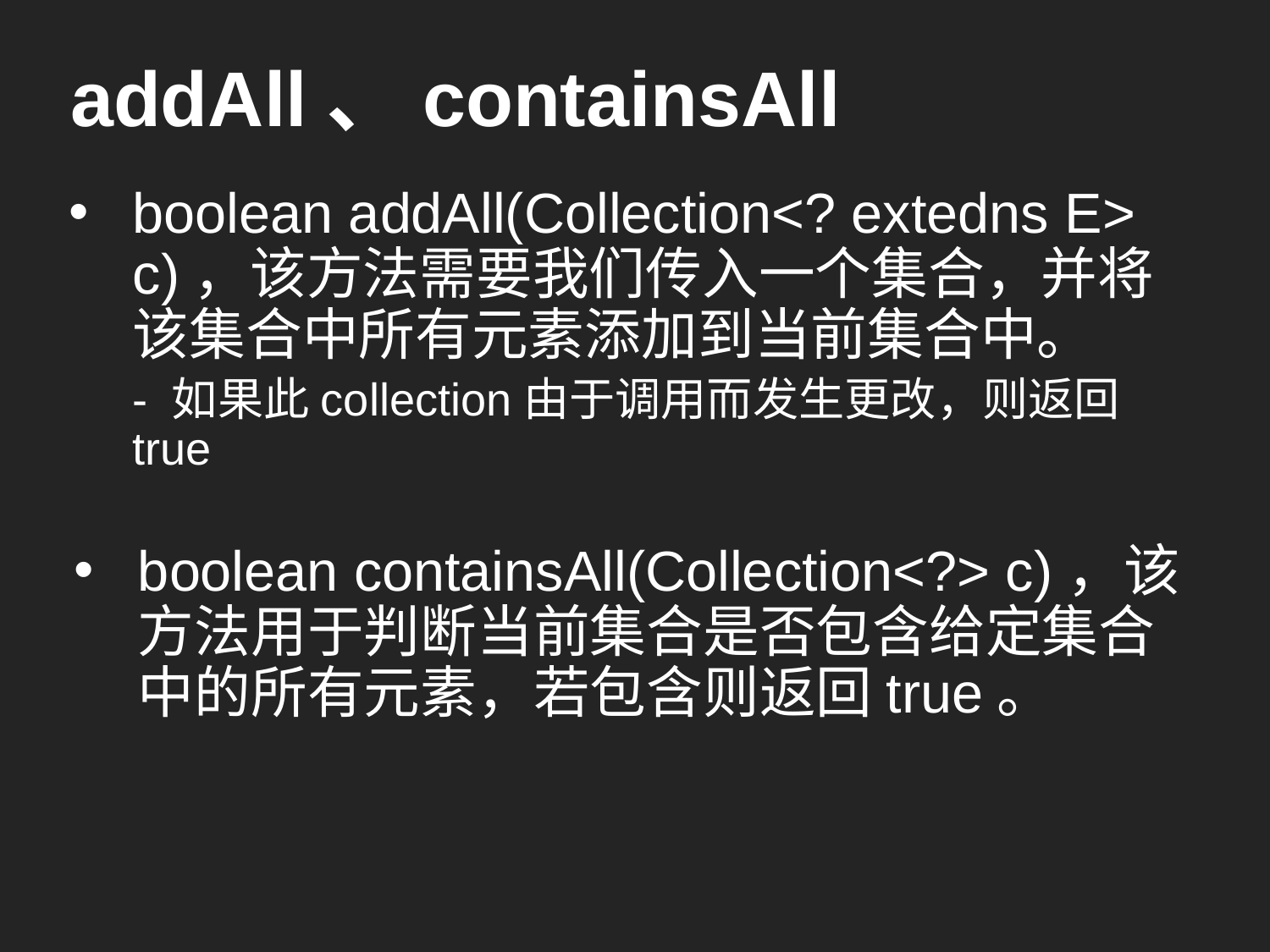

# addAll、containsAll
boolean addAll(Collection<? extedns E> c)，该方法需要我们传入一个集合，并将该集合中所有元素添加到当前集合中。
- 如果此collection由于调用而发生更改，则返回true

boolean containsAll(Collection<?> c)，该方法用于判断当前集合是否包含给定集合中的所有元素，若包含则返回true。